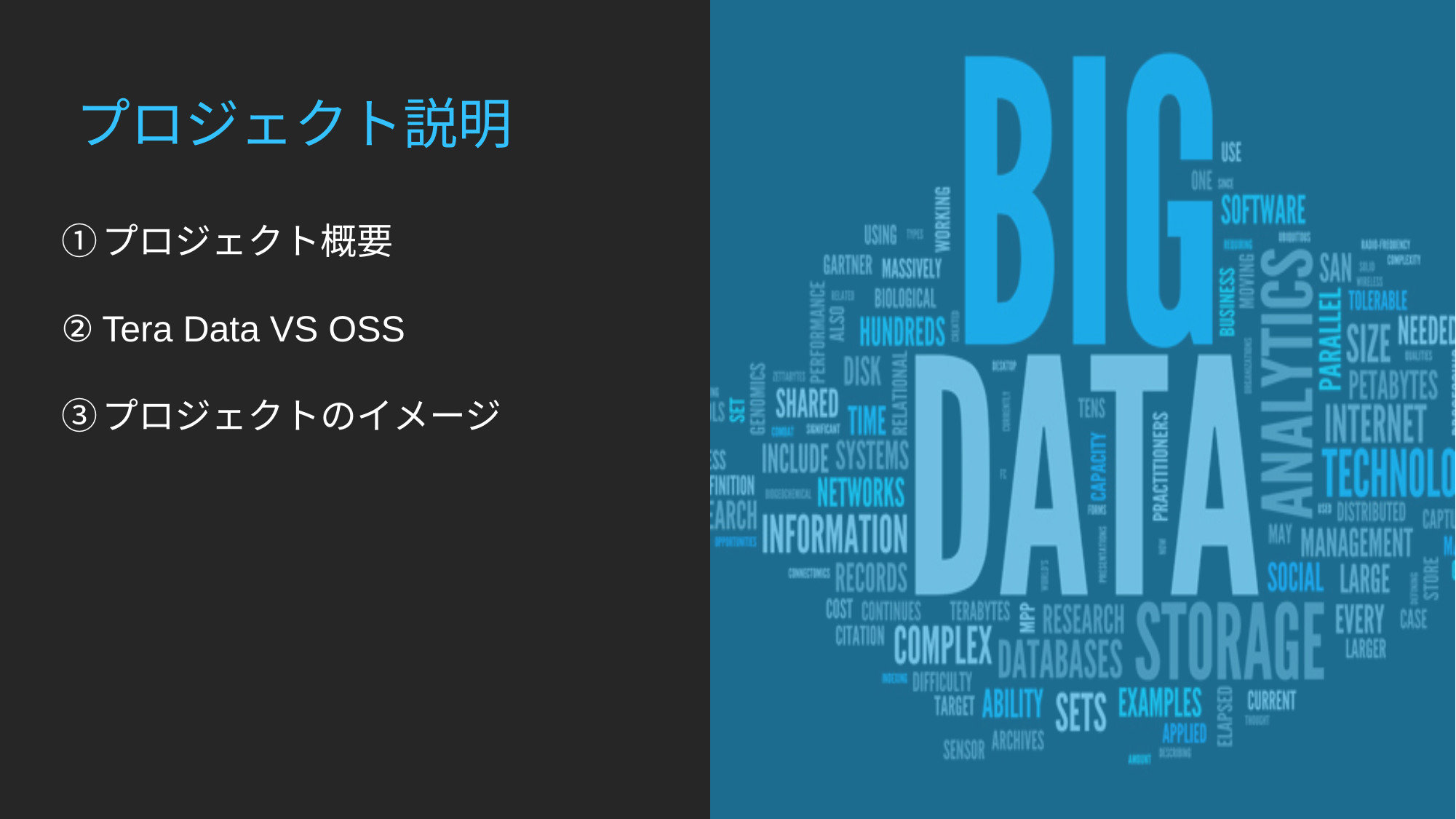

プロジェクト説明
プロジェクト概要
Tera Data VS OSS
プロジェクトのイメージ